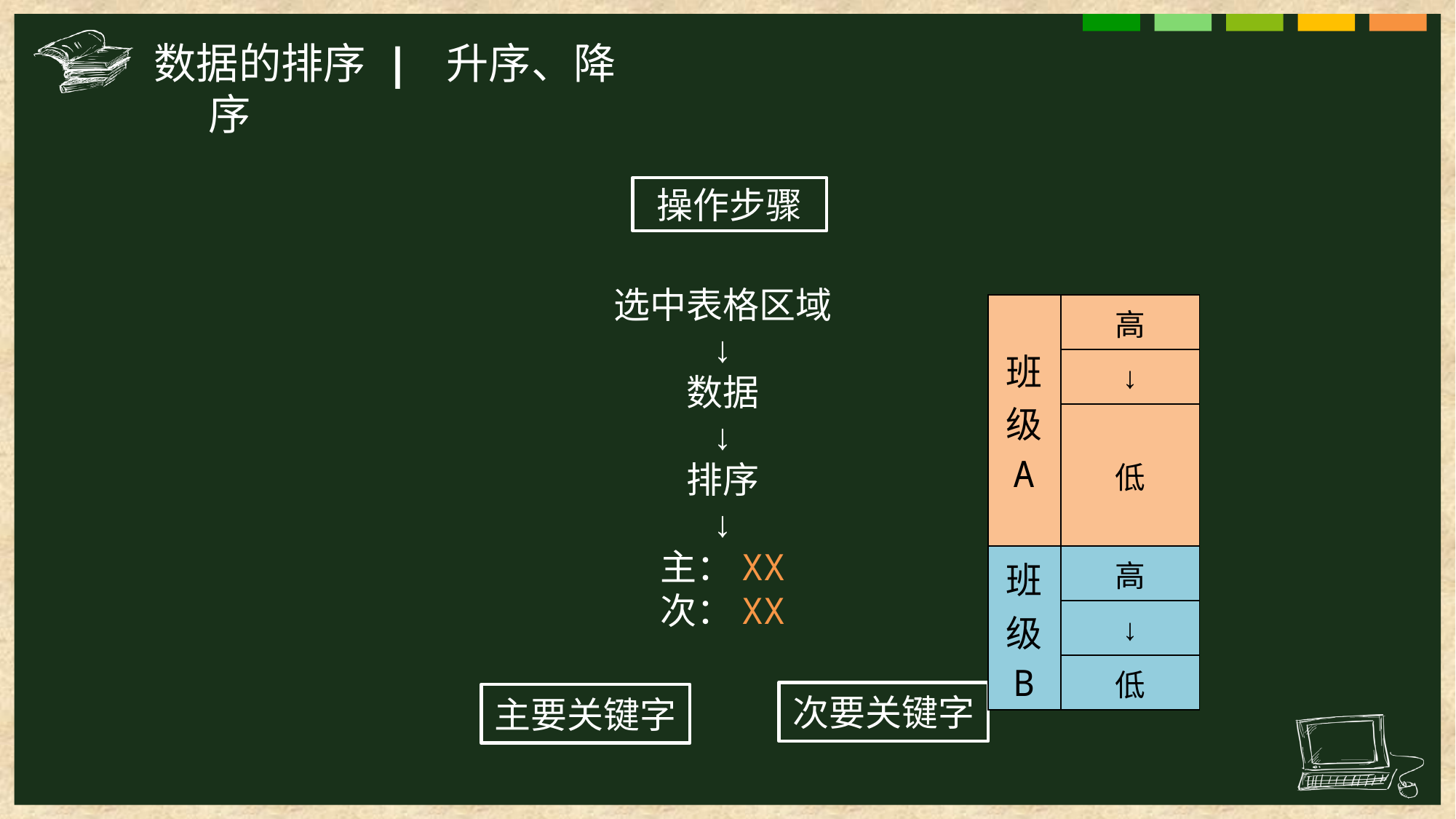

数据的排序 | 升序、降序
操作步骤
选中表格区域
↓
数据
↓
排序
↓
主：XX
次：XX
| 班级 A | 高 |
| --- | --- |
|  | ↓ |
|  | 低 |
| 班级 B | 高 |
|  | ↓ |
|  | 低 |
次要关键字
主要关键字